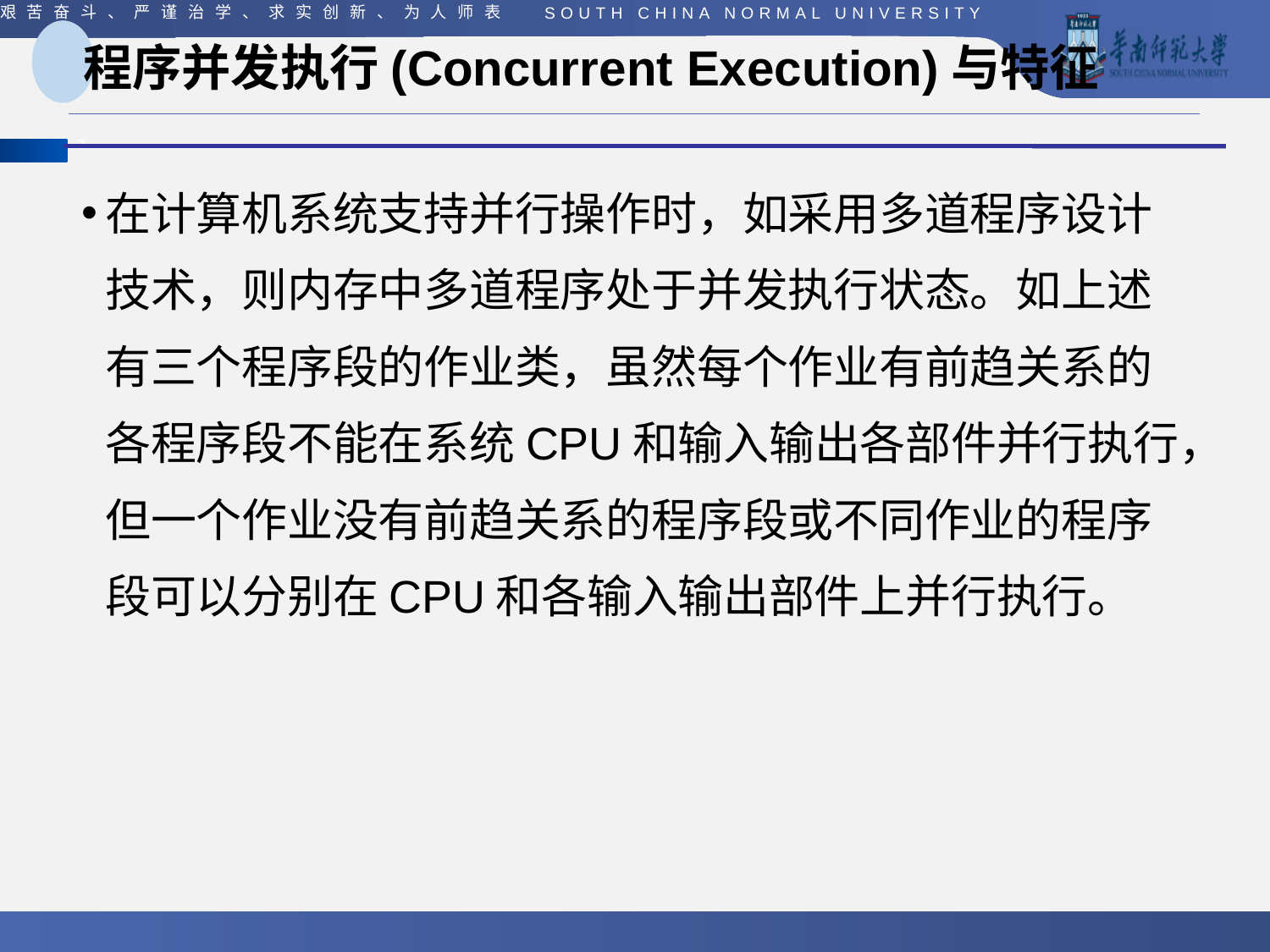

# 程序并发执行(Concurrent Execution)与特征
在计算机系统支持并行操作时，如采用多道程序设计技术，则内存中多道程序处于并发执行状态。如上述有三个程序段的作业类，虽然每个作业有前趋关系的各程序段不能在系统CPU和输入输出各部件并行执行，但一个作业没有前趋关系的程序段或不同作业的程序段可以分别在CPU和各输入输出部件上并行执行。

7